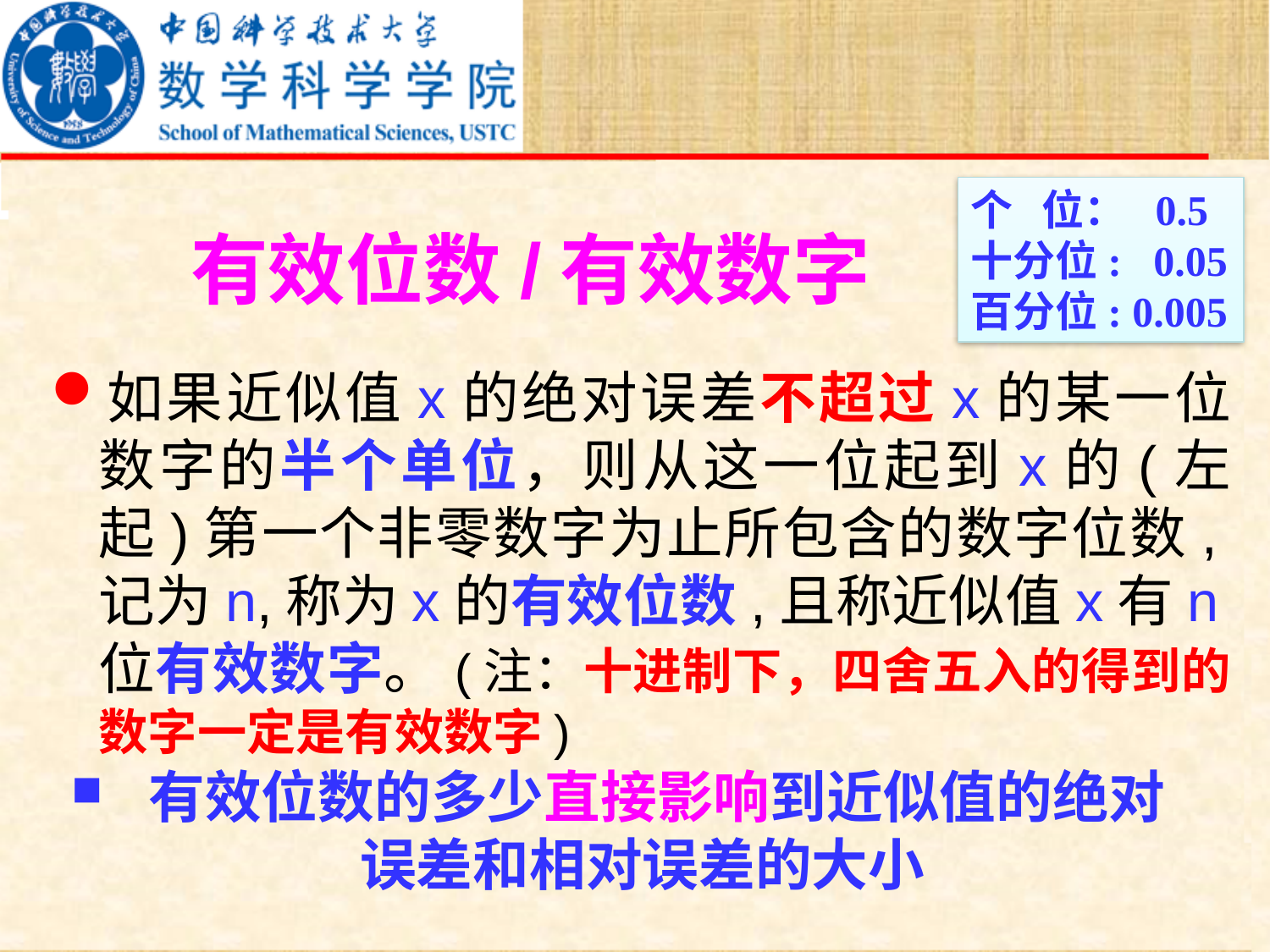

个   位：  0.5
十分位:   0.05
百分位: 0.005
# 有效位数/有效数字
如果近似值x的绝对误差不超过x的某一位数字的半个单位，则从这一位起到x的(左起)第一个非零数字为止所包含的数字位数,记为n,称为x的有效位数,且称近似值x有n位有效数字。(注：十进制下，四舍五入的得到的数字一定是有效数字)

  有效位数的多少直接影响到近似值的绝对误差和相对误差的大小